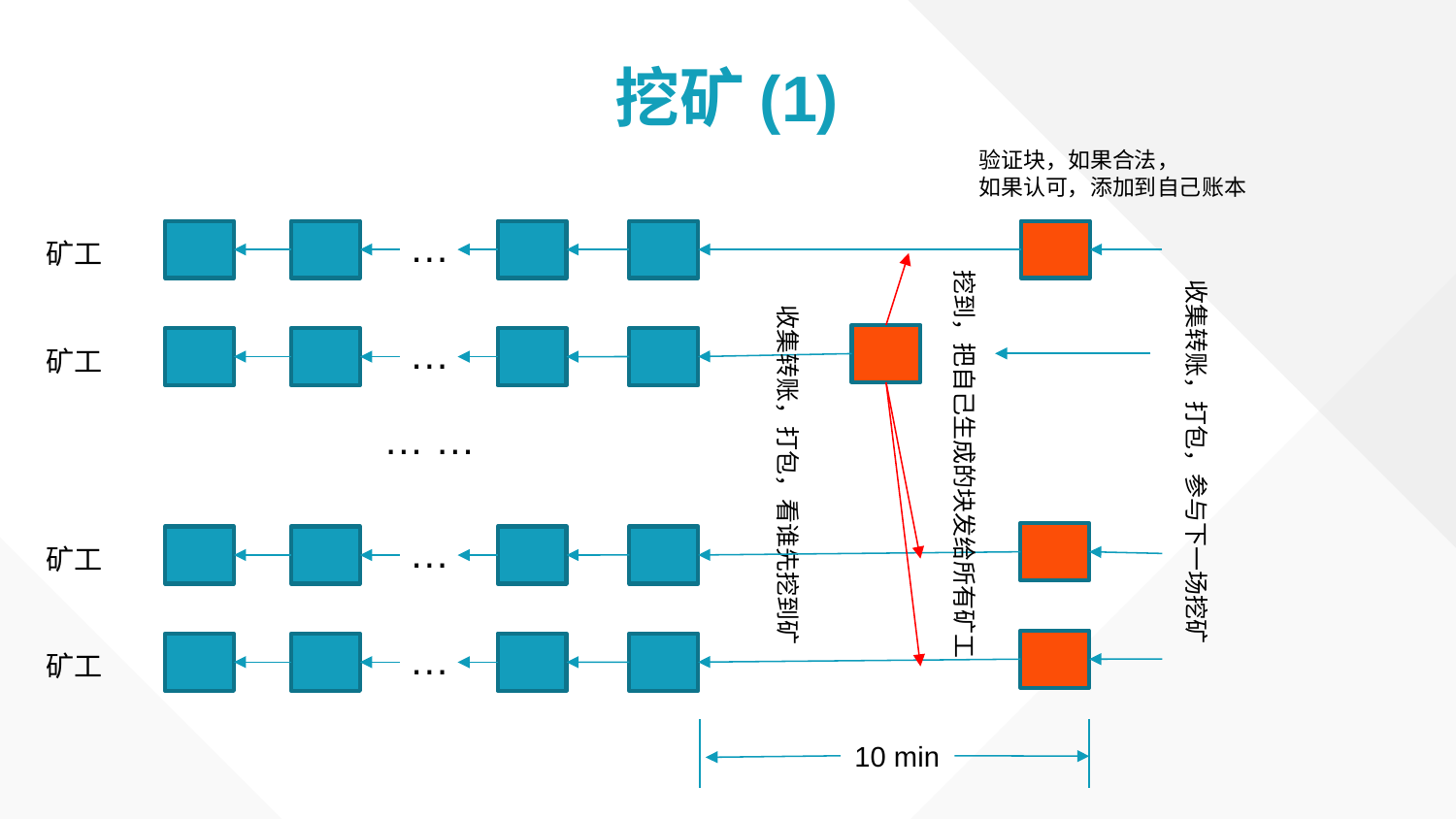

# 挖矿(1)
验证块，如果合法，
如果认可，添加到自己账本
…

矿工
挖到，把自己生成的块发给所有矿工
收集转账，打包，参与下一场挖矿
收集转账，打包，看谁先挖到矿
…

矿工
… …
…

矿工
…

矿工
10 min